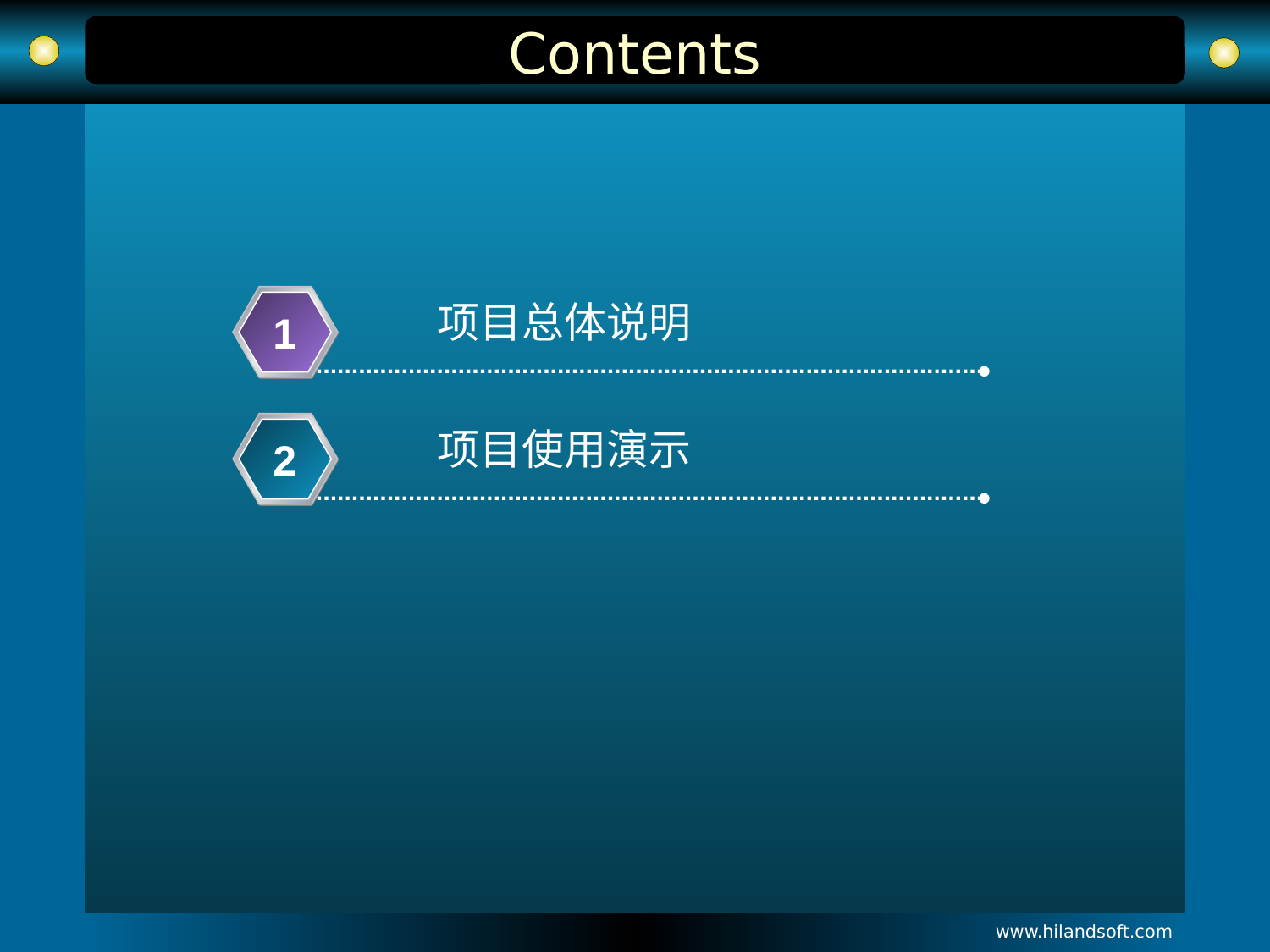

# Contents

项目总体说明
1

项目使用演示
2

www.hilandsoft.com